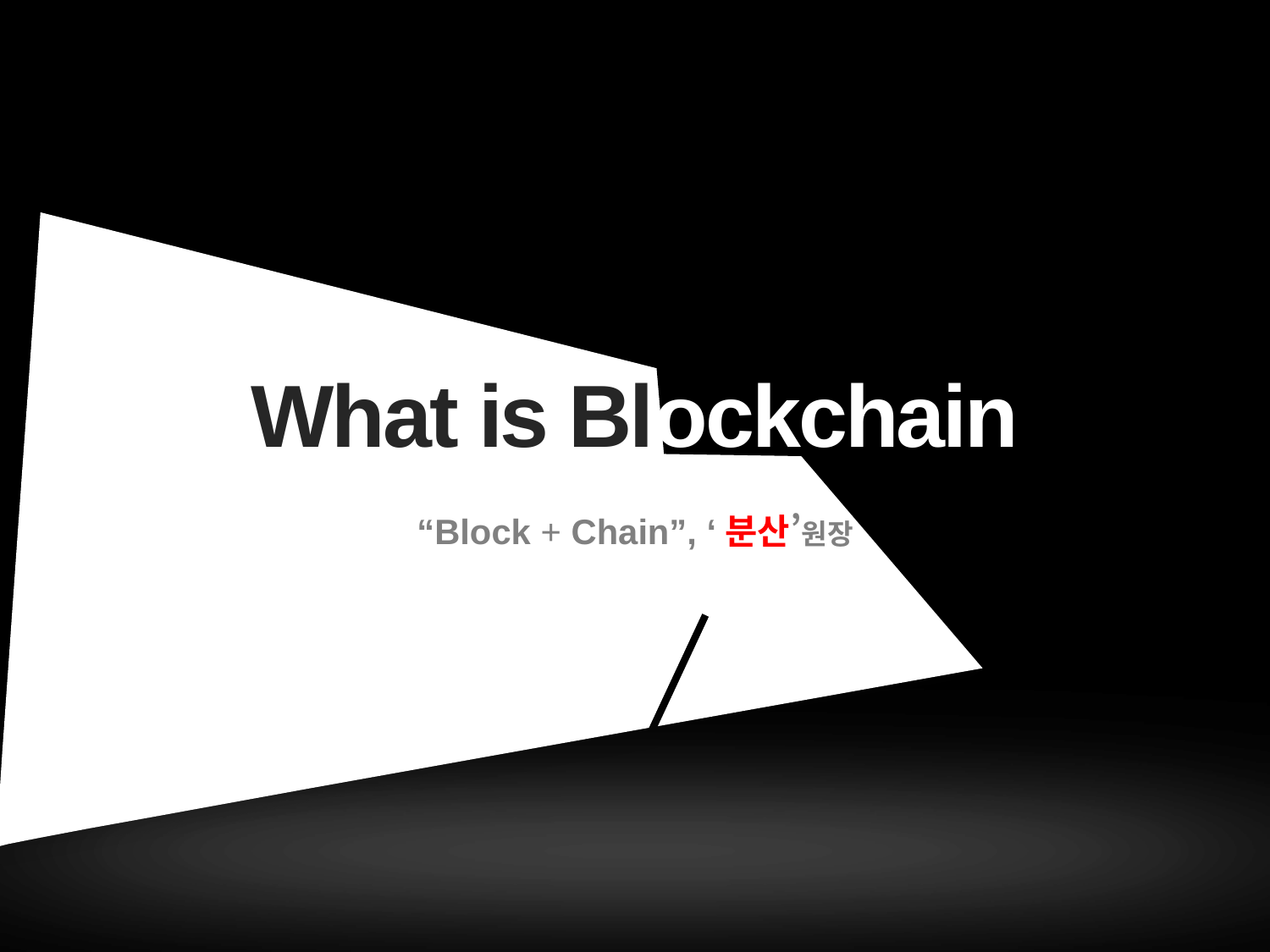

What is Blockchain
“Block + Chain”, ‘분산’원장